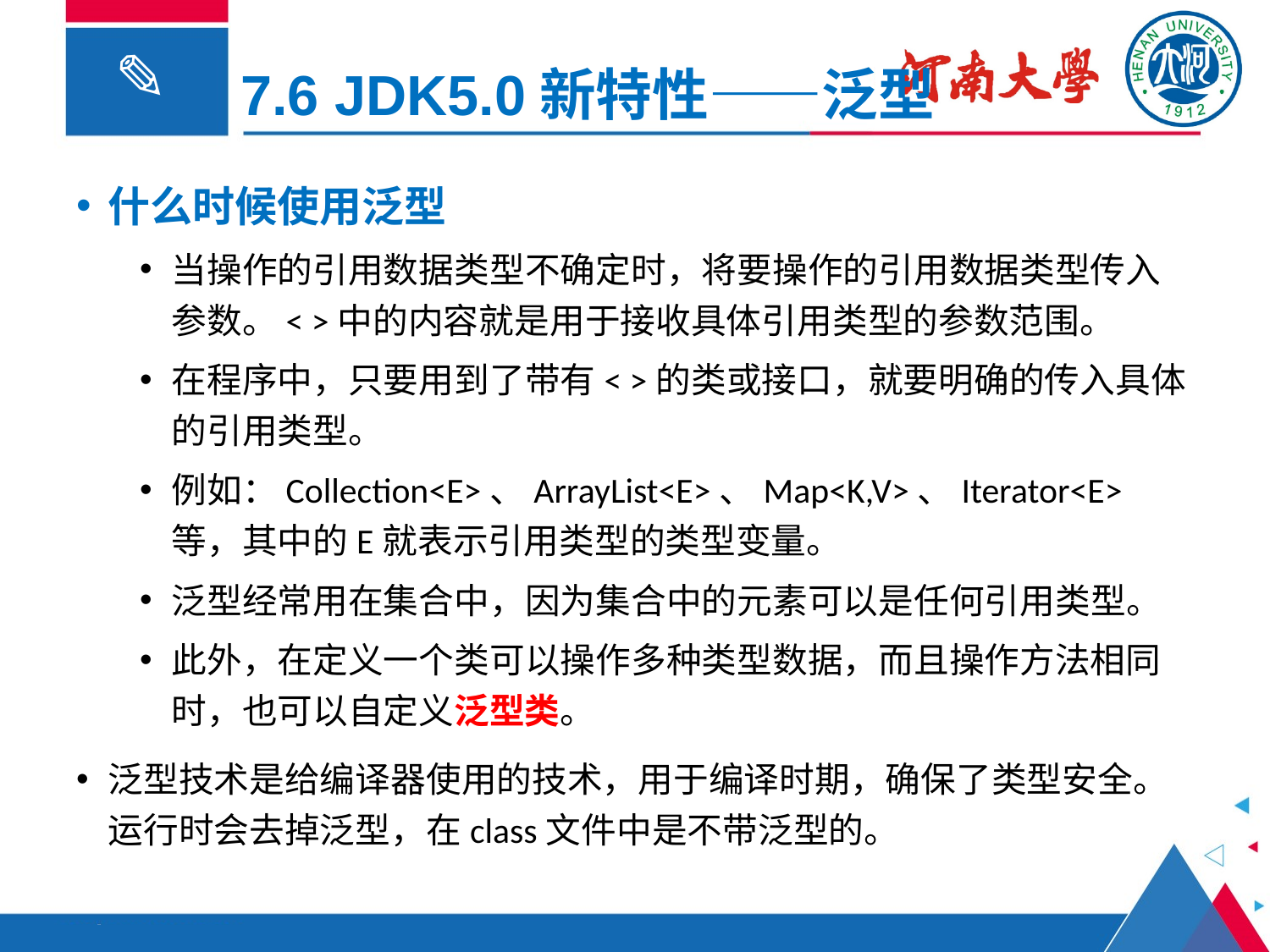

7.6 JDK5.0新特性——泛型
什么时候使用泛型
当操作的引用数据类型不确定时，将要操作的引用数据类型传入参数。< >中的内容就是用于接收具体引用类型的参数范围。
在程序中，只要用到了带有< >的类或接口，就要明确的传入具体的引用类型。
例如：Collection<E>、ArrayList<E>、Map<K,V>、Iterator<E>等，其中的E就表示引用类型的类型变量。
泛型经常用在集合中，因为集合中的元素可以是任何引用类型。
此外，在定义一个类可以操作多种类型数据，而且操作方法相同时，也可以自定义泛型类。
泛型技术是给编译器使用的技术，用于编译时期，确保了类型安全。运行时会去掉泛型，在class文件中是不带泛型的。